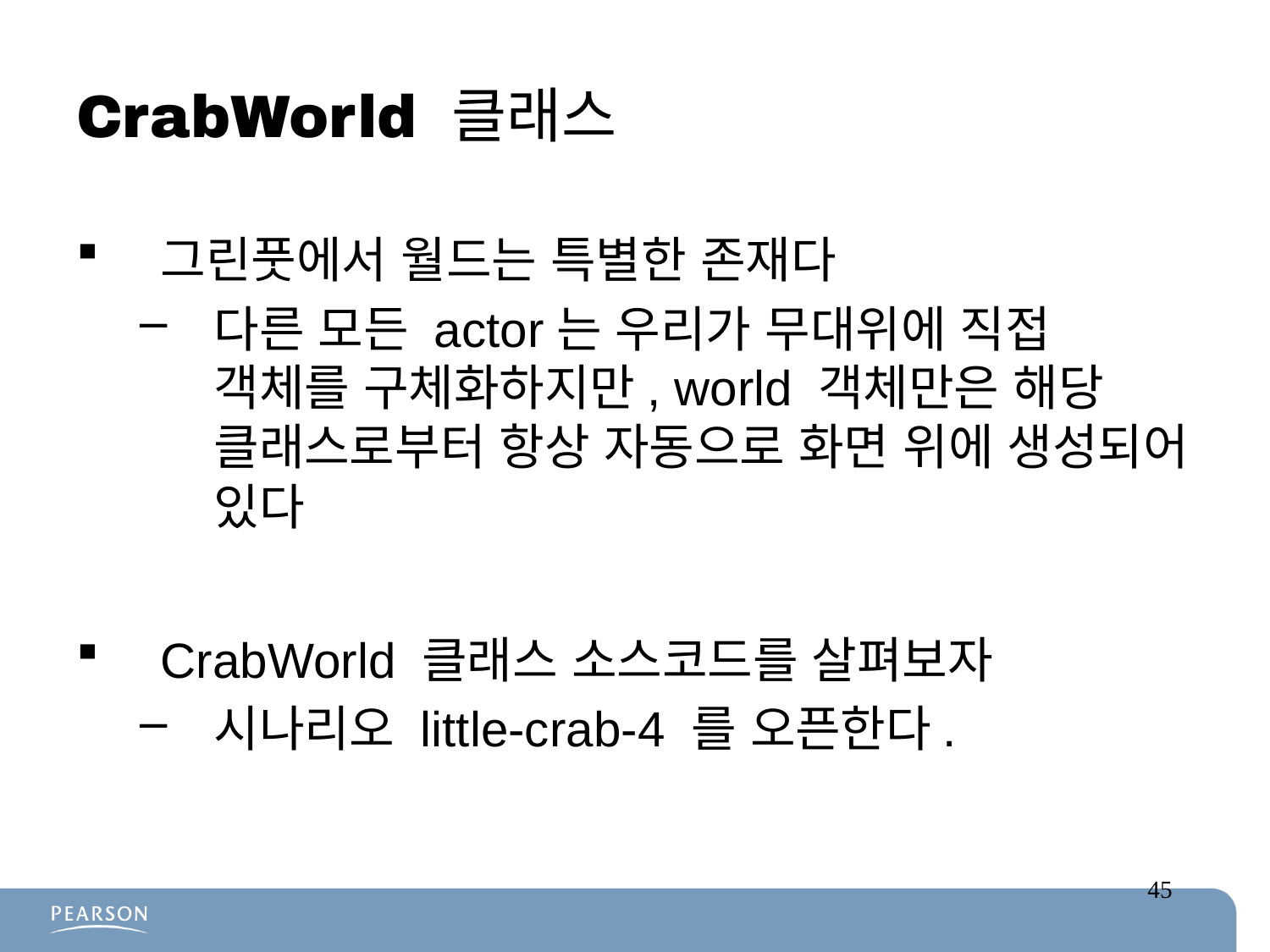

# CrabWorld 클래스
그린풋에서 월드는 특별한 존재다
다른 모든 actor는 우리가 무대위에 직접 객체를 구체화하지만, world 객체만은 해당 클래스로부터 항상 자동으로 화면 위에 생성되어 있다

CrabWorld 클래스 소스코드를 살펴보자
시나리오 little-crab-4 를 오픈한다.

45